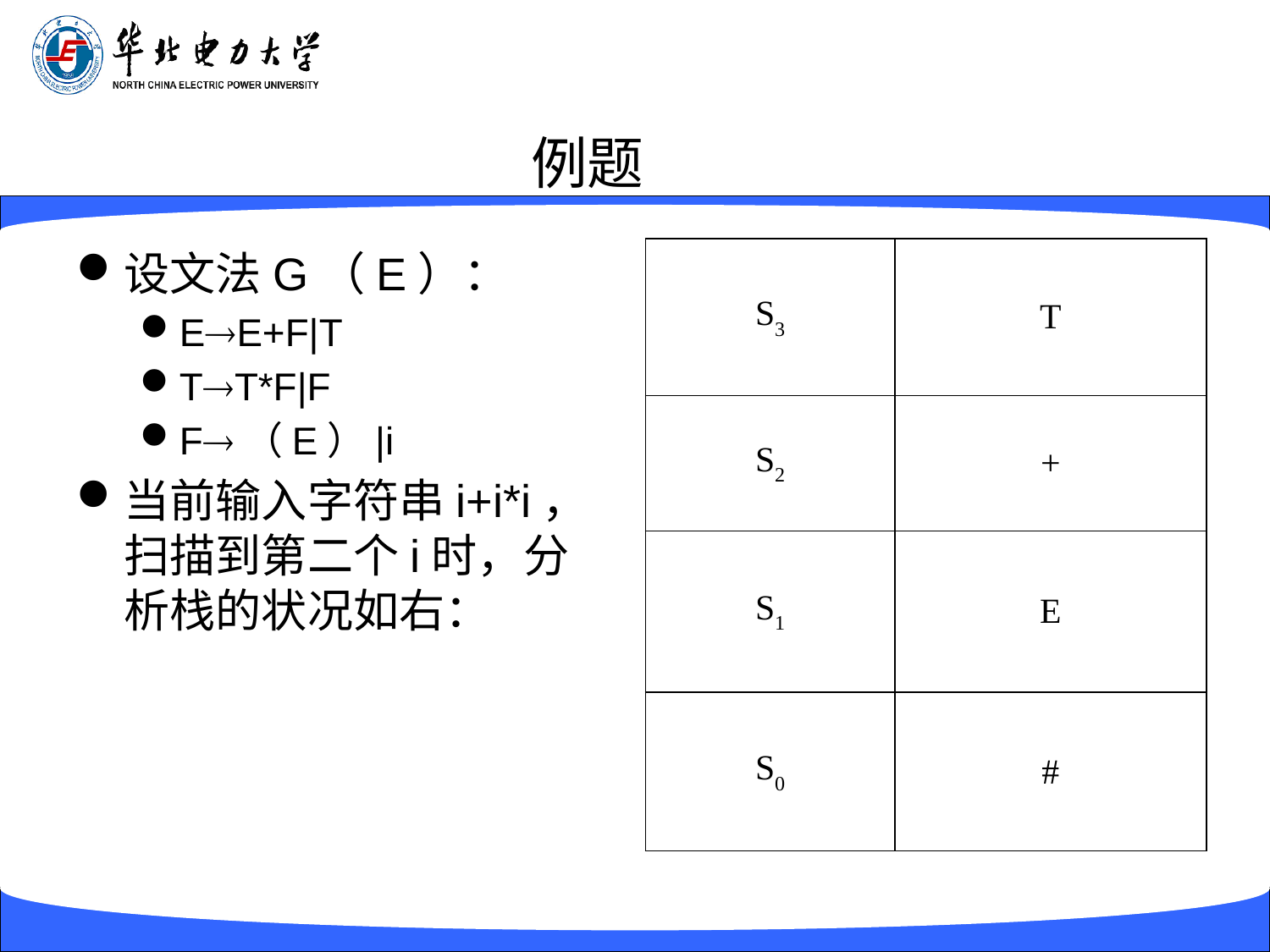

# 例题
设文法G（E）：
E→E+F|T
T→T*F|F
F→（E）|i
当前输入字符串i+i*i，扫描到第二个i时，分析栈的状况如右：
| S3 | T |
| --- | --- |
| S2 | + |
| S1 | E |
| S0 | # |